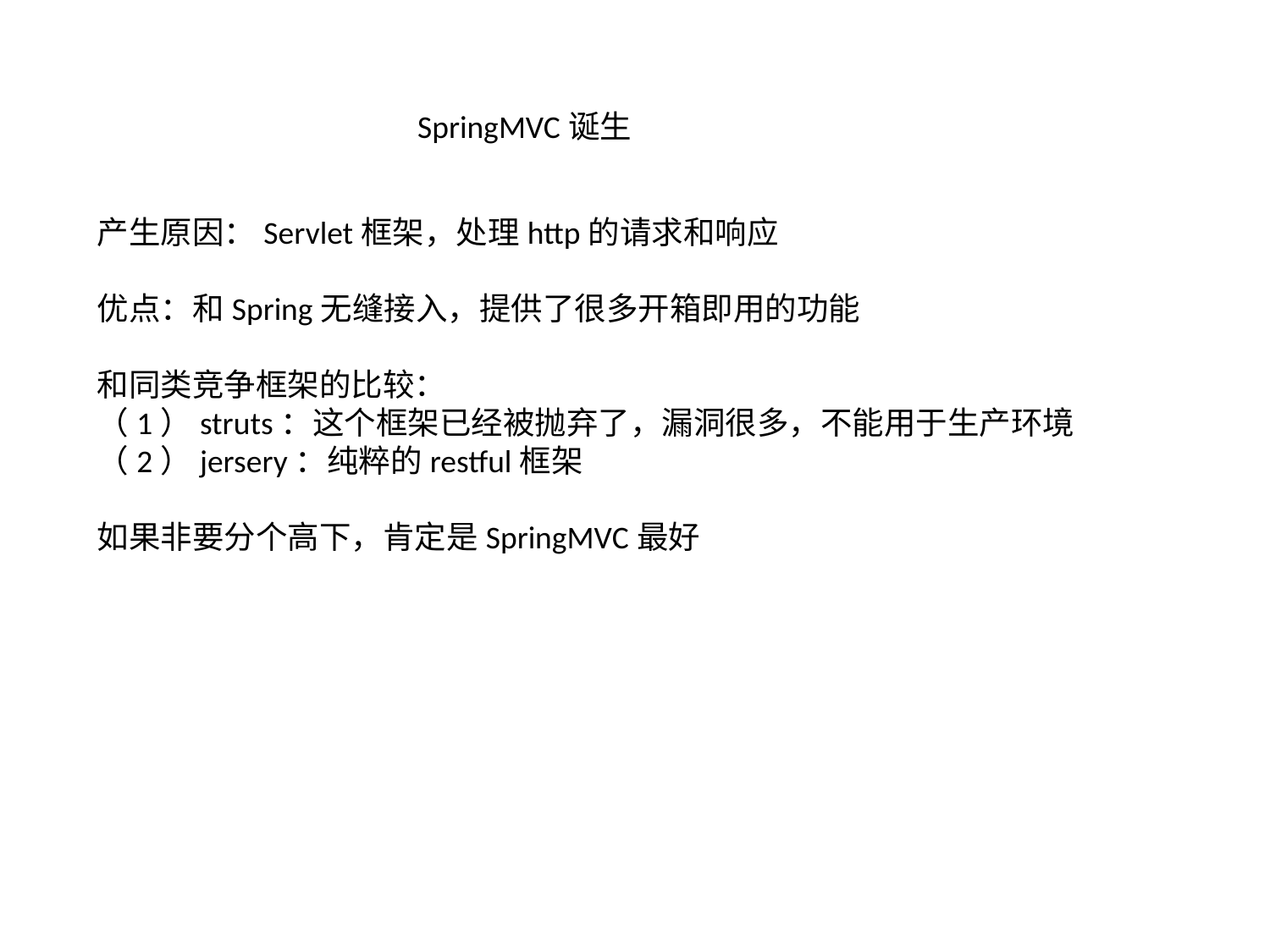

SpringMVC诞生
产生原因：Servlet框架，处理http的请求和响应

优点：和Spring无缝接入，提供了很多开箱即用的功能

和同类竞争框架的比较：
（1）struts：这个框架已经被抛弃了，漏洞很多，不能用于生产环境
（2）jersery：纯粹的restful框架

如果非要分个高下，肯定是SpringMVC最好